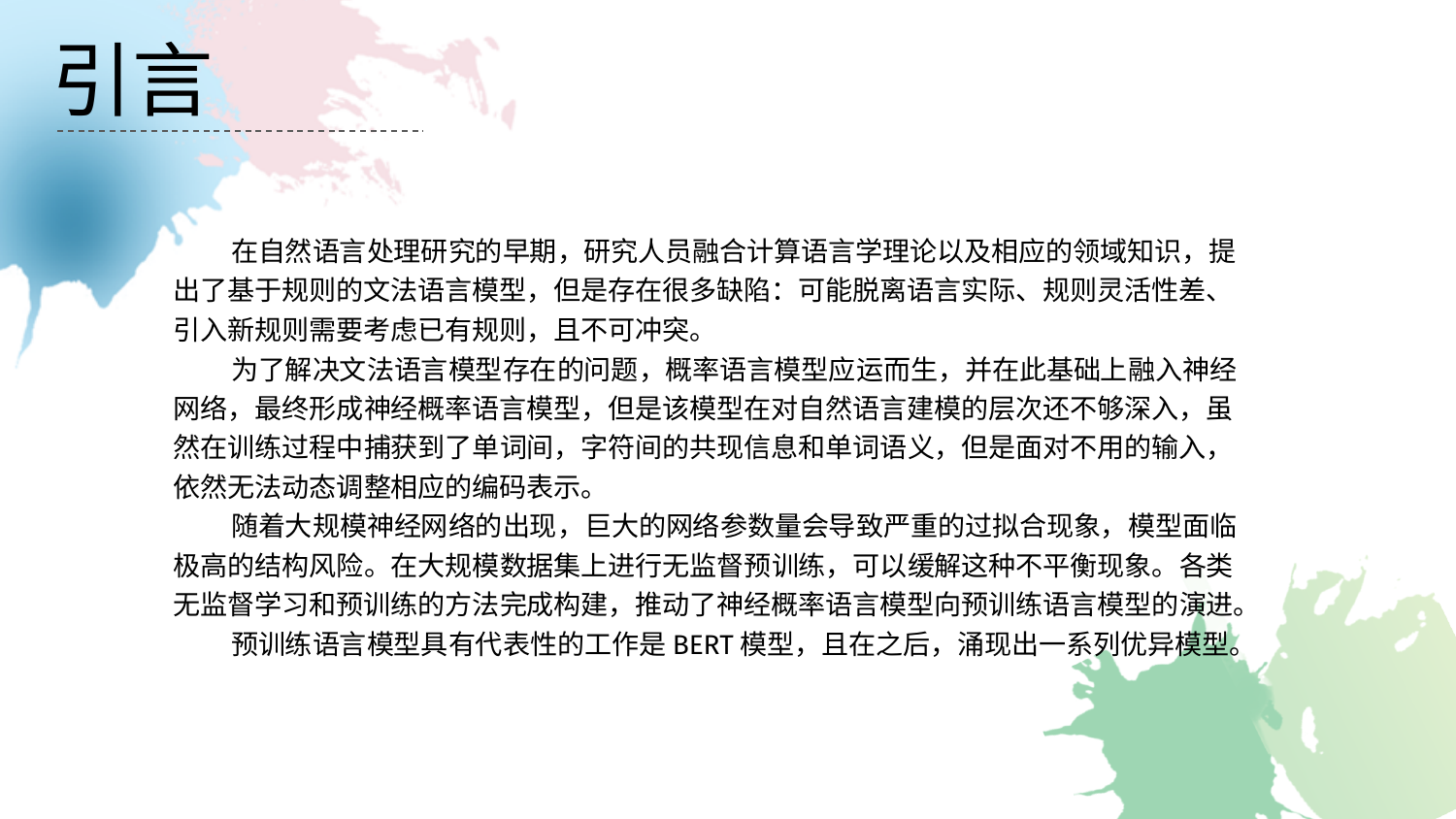

引言
在自然语言处理研究的早期，研究人员融合计算语言学理论以及相应的领域知识，提出了基于规则的文法语言模型，但是存在很多缺陷：可能脱离语言实际、规则灵活性差、引入新规则需要考虑已有规则，且不可冲突。
为了解决文法语言模型存在的问题，概率语言模型应运而生，并在此基础上融入神经网络，最终形成神经概率语言模型，但是该模型在对自然语言建模的层次还不够深入，虽然在训练过程中捕获到了单词间，字符间的共现信息和单词语义，但是面对不用的输入，依然无法动态调整相应的编码表示。
随着大规模神经网络的出现，巨大的网络参数量会导致严重的过拟合现象，模型面临极高的结构风险。在大规模数据集上进行无监督预训练，可以缓解这种不平衡现象。各类无监督学习和预训练的方法完成构建，推动了神经概率语言模型向预训练语言模型的演进。
预训练语言模型具有代表性的工作是BERT模型，且在之后，涌现出一系列优异模型。